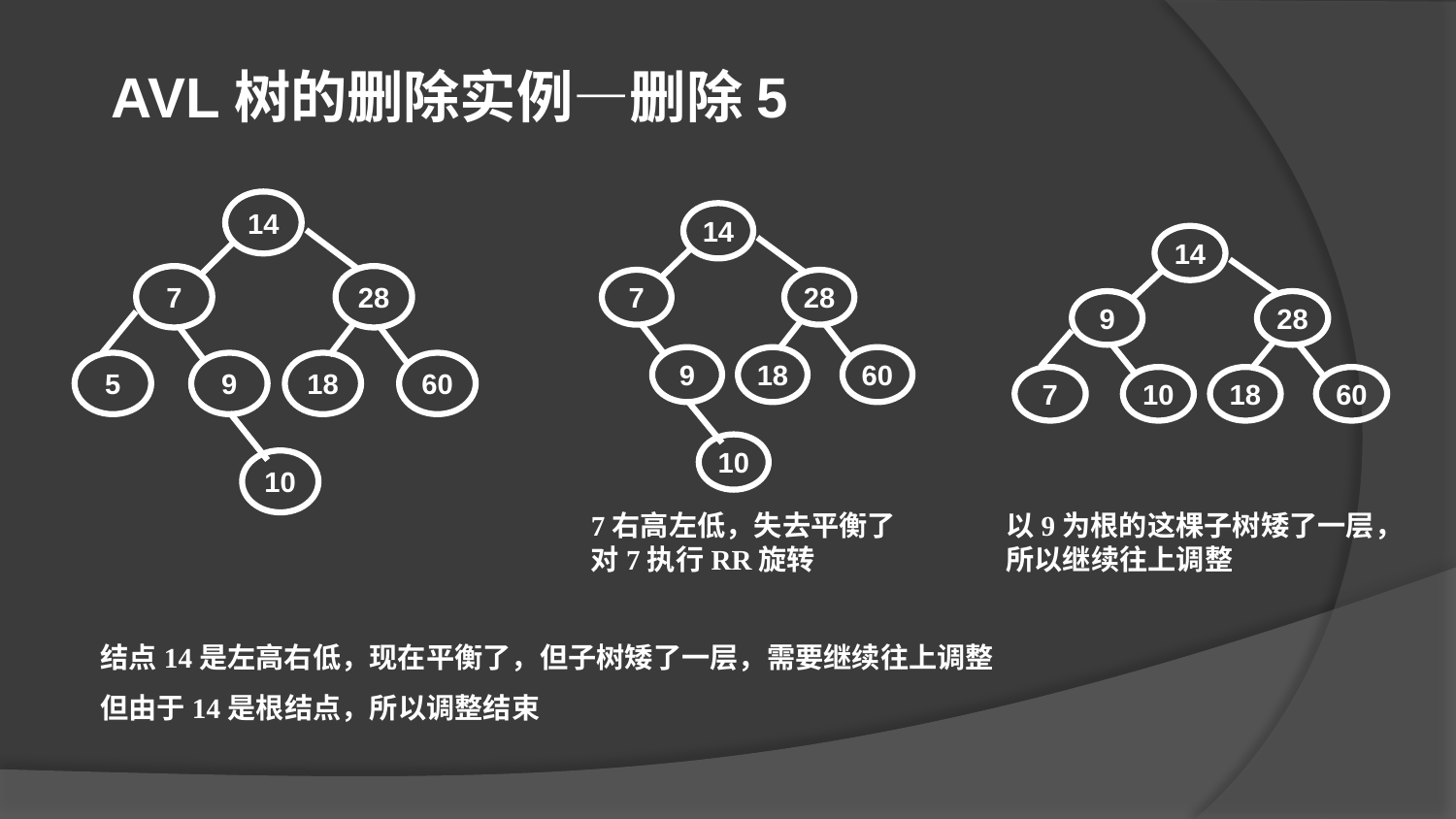

AVL树的删除实例—删除5
14

7
28

5
9
18
60

10
14

7
28

9
18
60

10
14

9
28

7
10
18
60
以9为根的这棵子树矮了一层，所以继续往上调整
7右高左低，失去平衡了
对7执行RR旋转
结点14是左高右低，现在平衡了，但子树矮了一层，需要继续往上调整
但由于14是根结点，所以调整结束